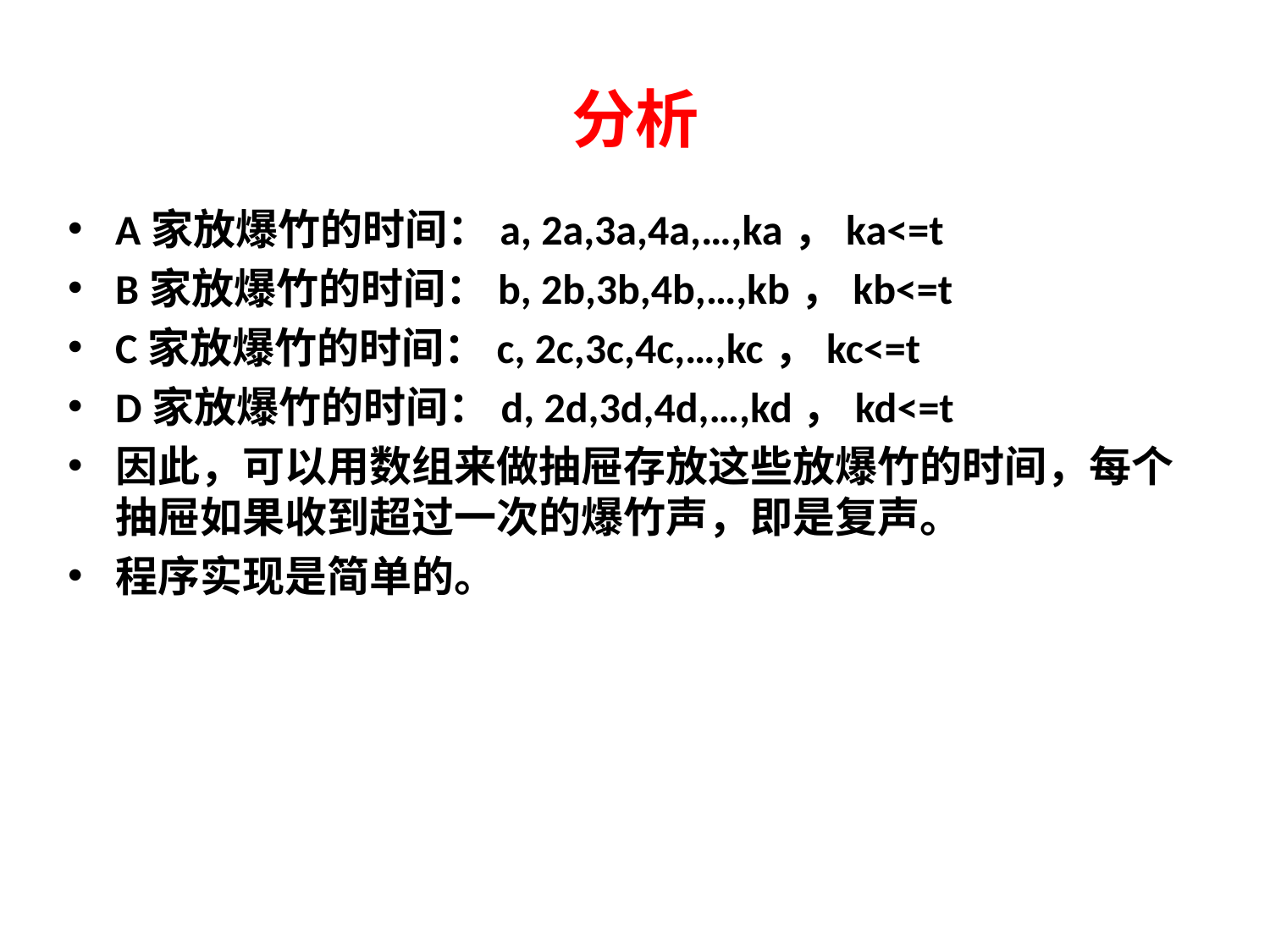

# 分析
A家放爆竹的时间：a, 2a,3a,4a,…,ka，ka<=t
B家放爆竹的时间：b, 2b,3b,4b,…,kb，kb<=t
C家放爆竹的时间：c, 2c,3c,4c,…,kc，kc<=t
D家放爆竹的时间：d, 2d,3d,4d,…,kd，kd<=t
因此，可以用数组来做抽屉存放这些放爆竹的时间，每个抽屉如果收到超过一次的爆竹声，即是复声。
程序实现是简单的。